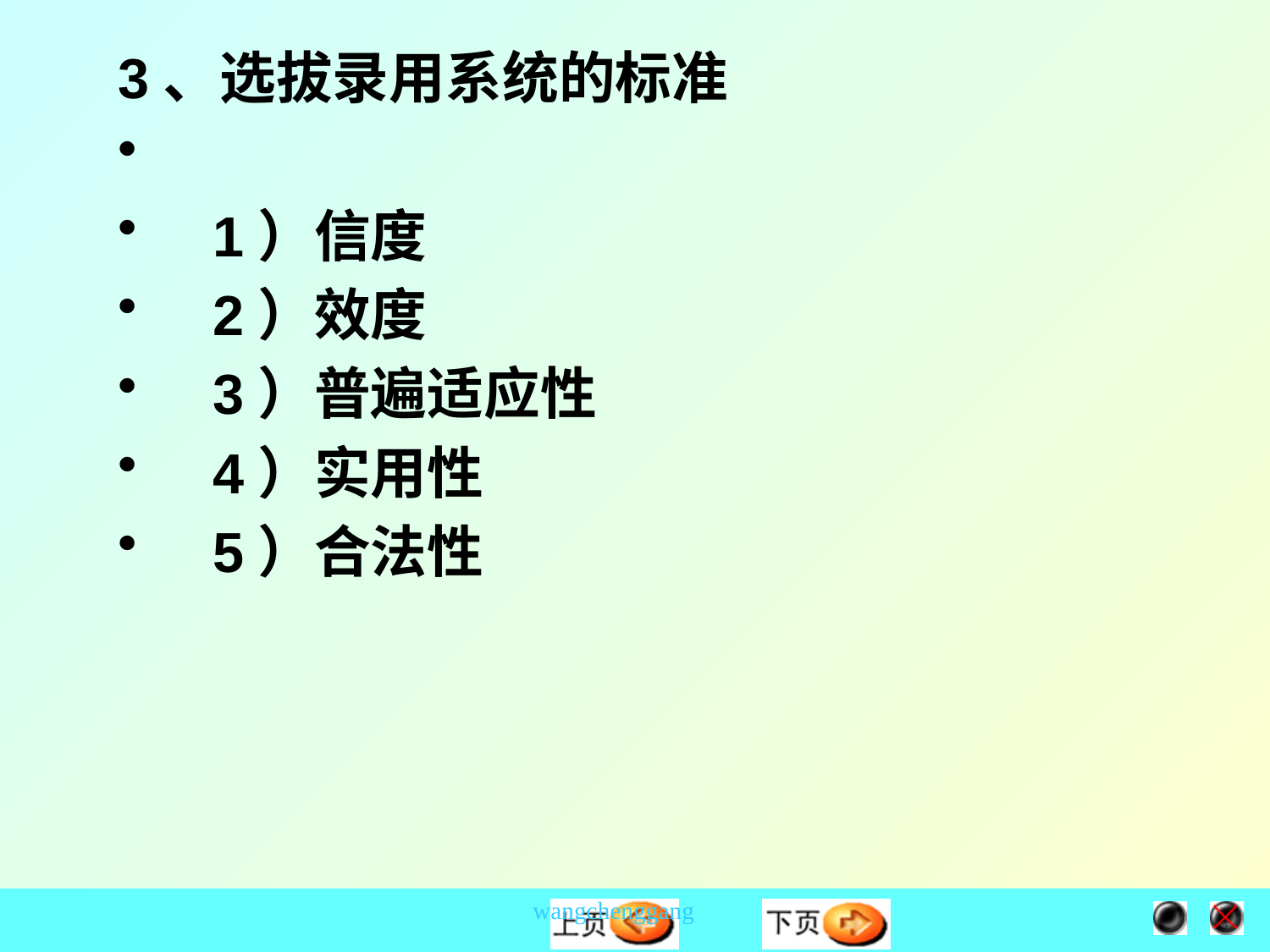

3、选拔录用系统的标准

   1）信度
   2）效度
   3）普遍适应性
   4）实用性
   5）合法性
wangchenggang